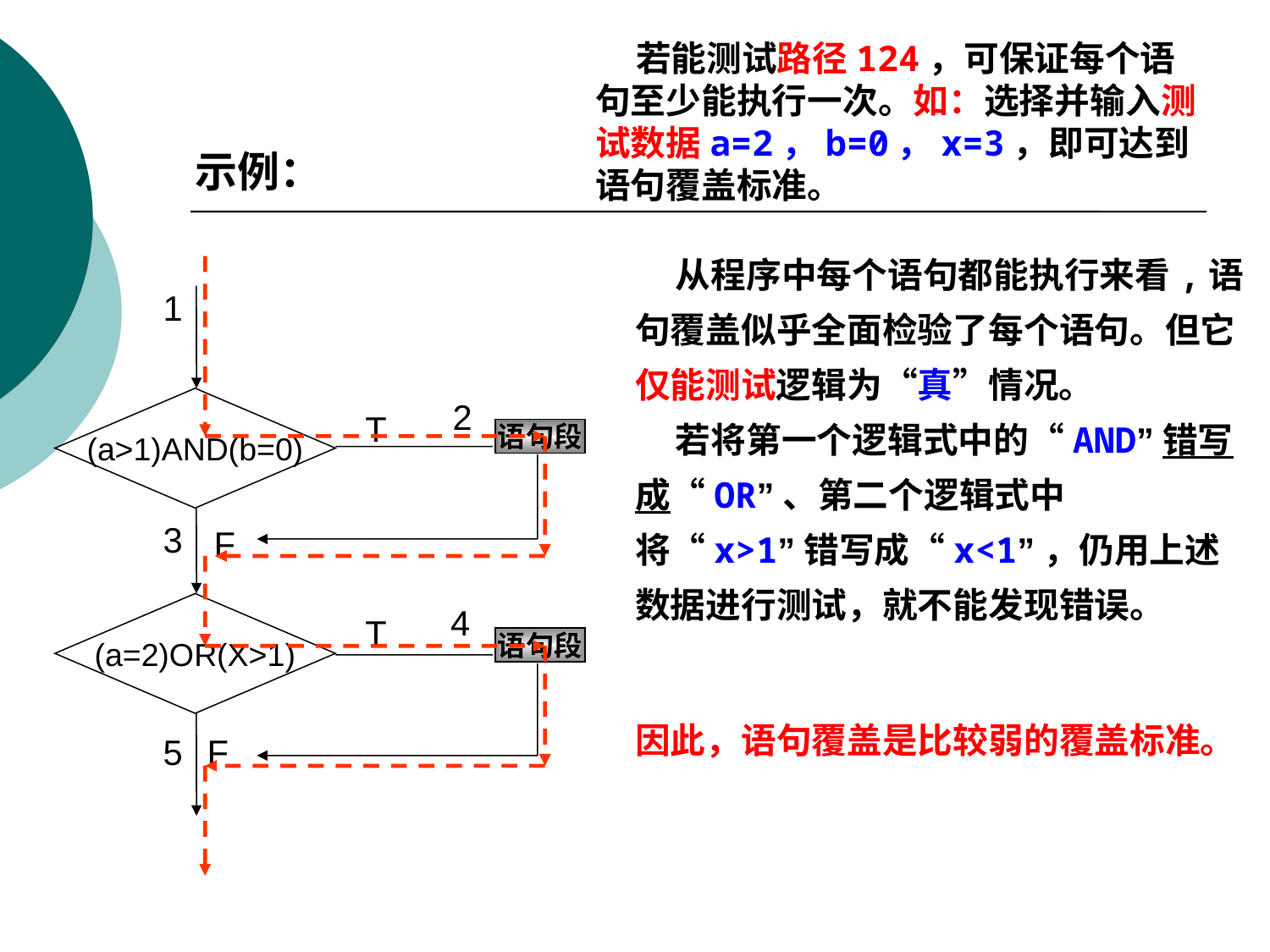

若能测试路径124，可保证每个语句至少能执行一次。如：选择并输入测试数据a=2，b=0，x=3，即可达到语句覆盖标准。

示例：
    从程序中每个语句都能执行来看,语句覆盖似乎全面检验了每个语句。但它仅能测试逻辑为“真”情况。
    若将第一个逻辑式中的“AND”错写成“OR”、第二个逻辑式中将“x>1”错写成“x<1”，仍用上述数据进行测试，就不能发现错误。

(a>1)AND(b=0)
1
2
T
3
F
4
T
5
F
语句段

(a=2)OR(X>1)

语句段

因此，语句覆盖是比较弱的覆盖标准。